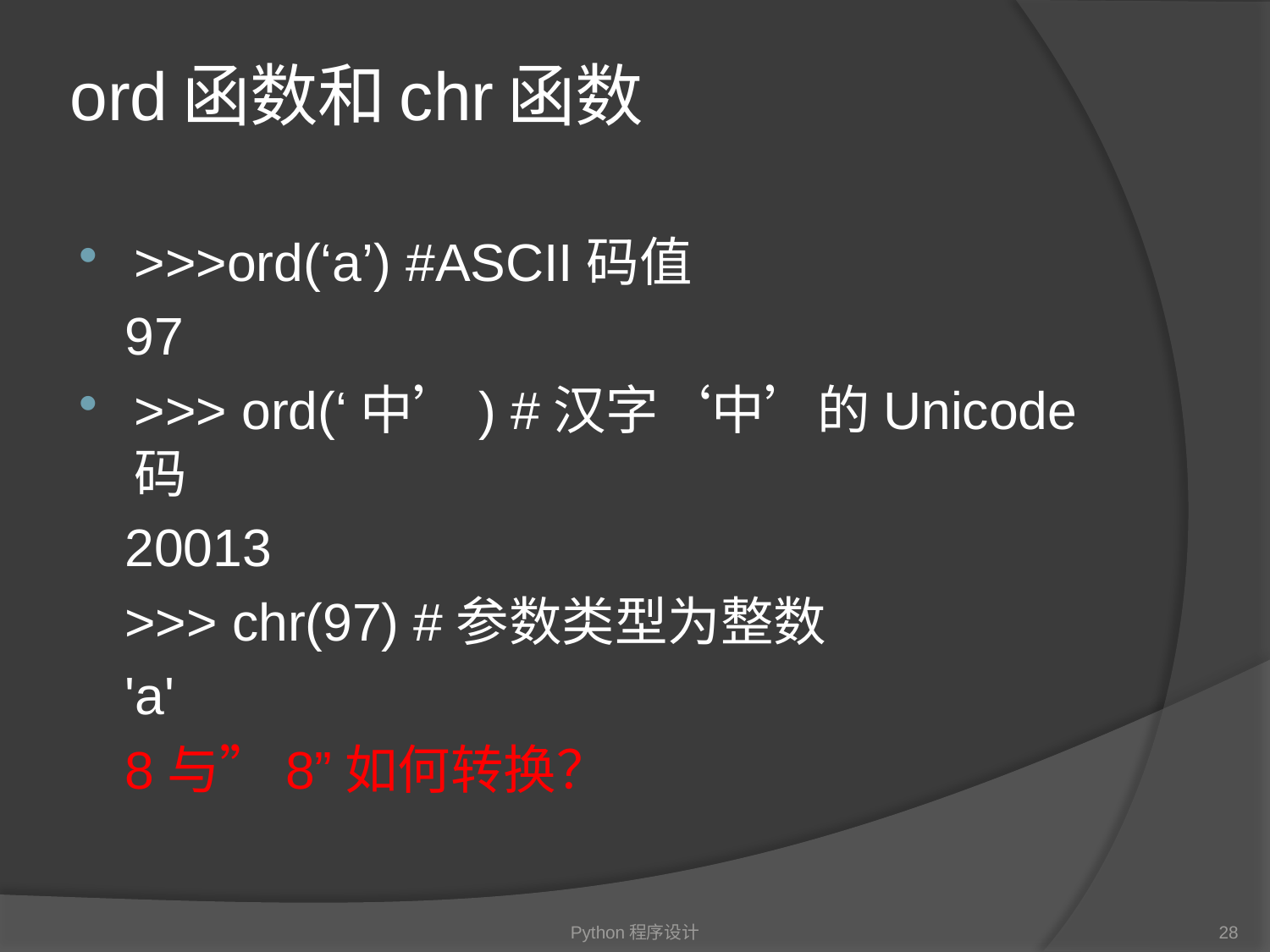

# ord函数和chr函数
>>>ord(‘a’) #ASCII码值
   97
>>> ord(‘中’) #汉字‘中’的Unicode码
   20013
   >>> chr(97) #参数类型为整数
   'a'
   8与”8”如何转换？

Python程序设计
28